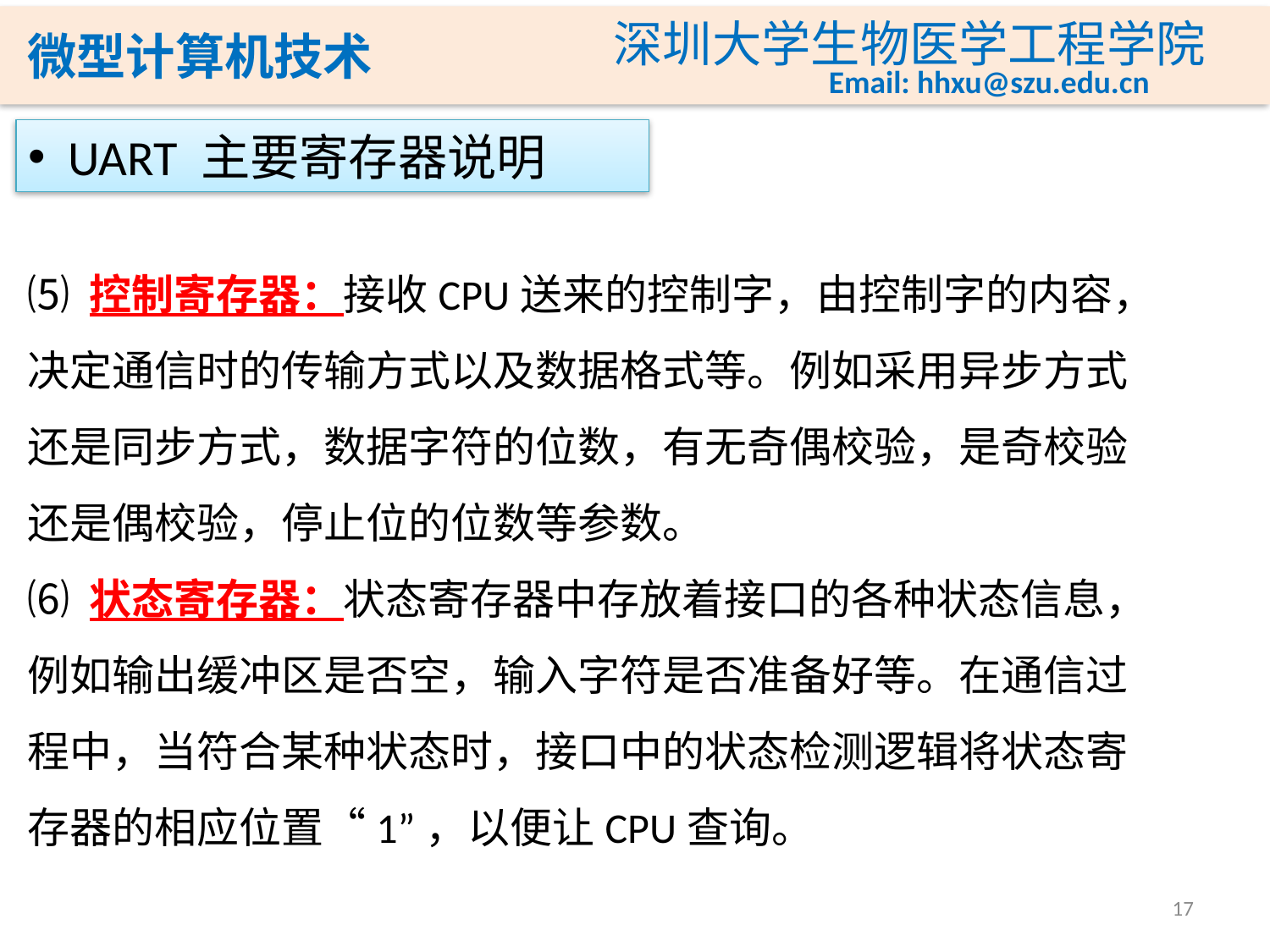

UART 主要寄存器说明
⑸ 控制寄存器：接收CPU送来的控制字，由控制字的内容，决定通信时的传输方式以及数据格式等。例如采用异步方式还是同步方式，数据字符的位数，有无奇偶校验，是奇校验还是偶校验，停止位的位数等参数。
⑹ 状态寄存器：状态寄存器中存放着接口的各种状态信息，例如输出缓冲区是否空，输入字符是否准备好等。在通信过程中，当符合某种状态时，接口中的状态检测逻辑将状态寄存器的相应位置“1”，以便让CPU查询。
17